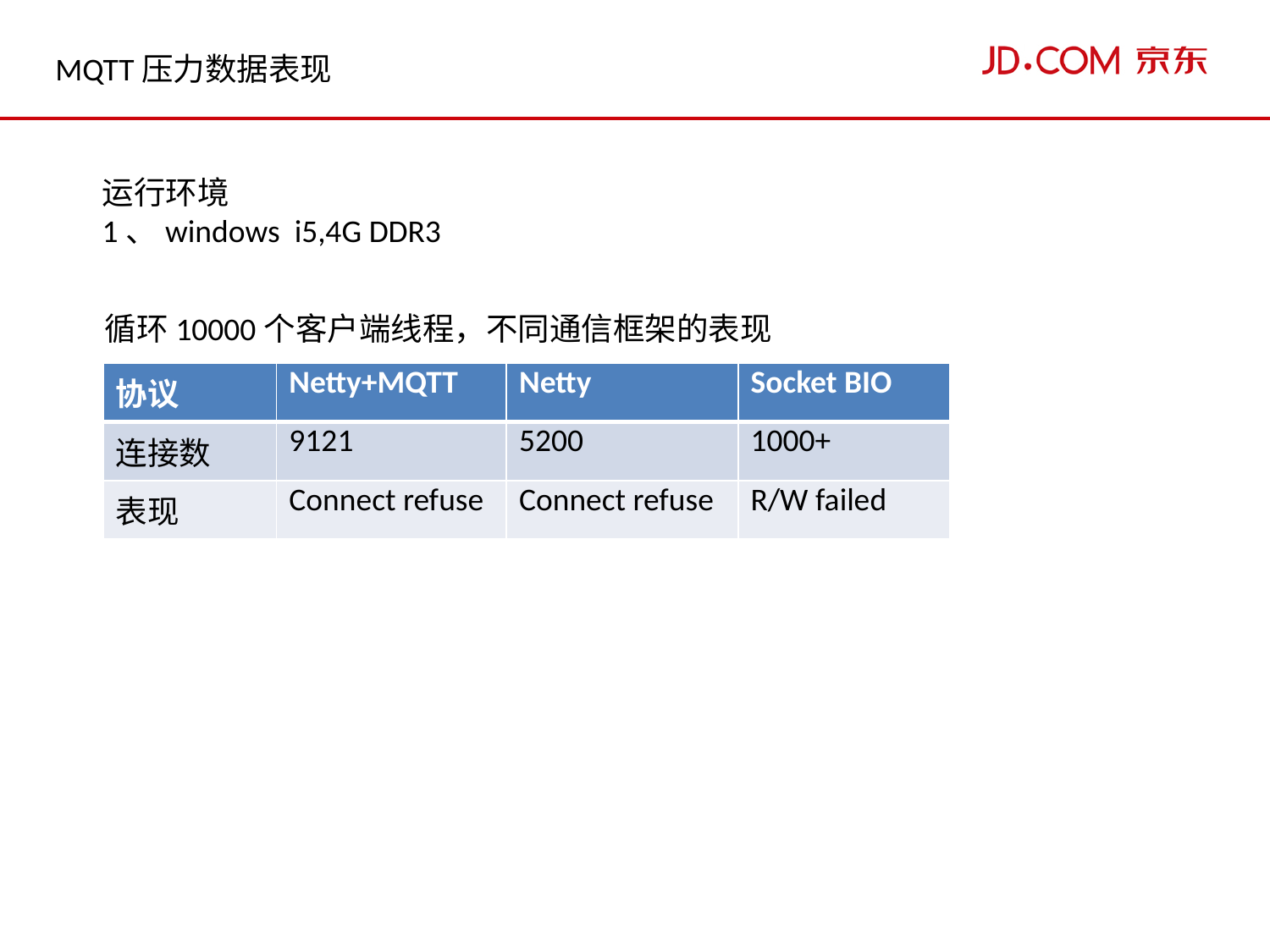

MQTT压力数据表现
运行环境
1、windows  i5,4G DDR3
循环10000个客户端线程，不同通信框架的表现
| 协议 | Netty+MQTT | Netty | Socket BIO |
| --- | --- | --- | --- |
| 连接数 | 9121 | 5200 | 1000+ |
| 表现 | Connect refuse | Connect refuse | R/W failed |